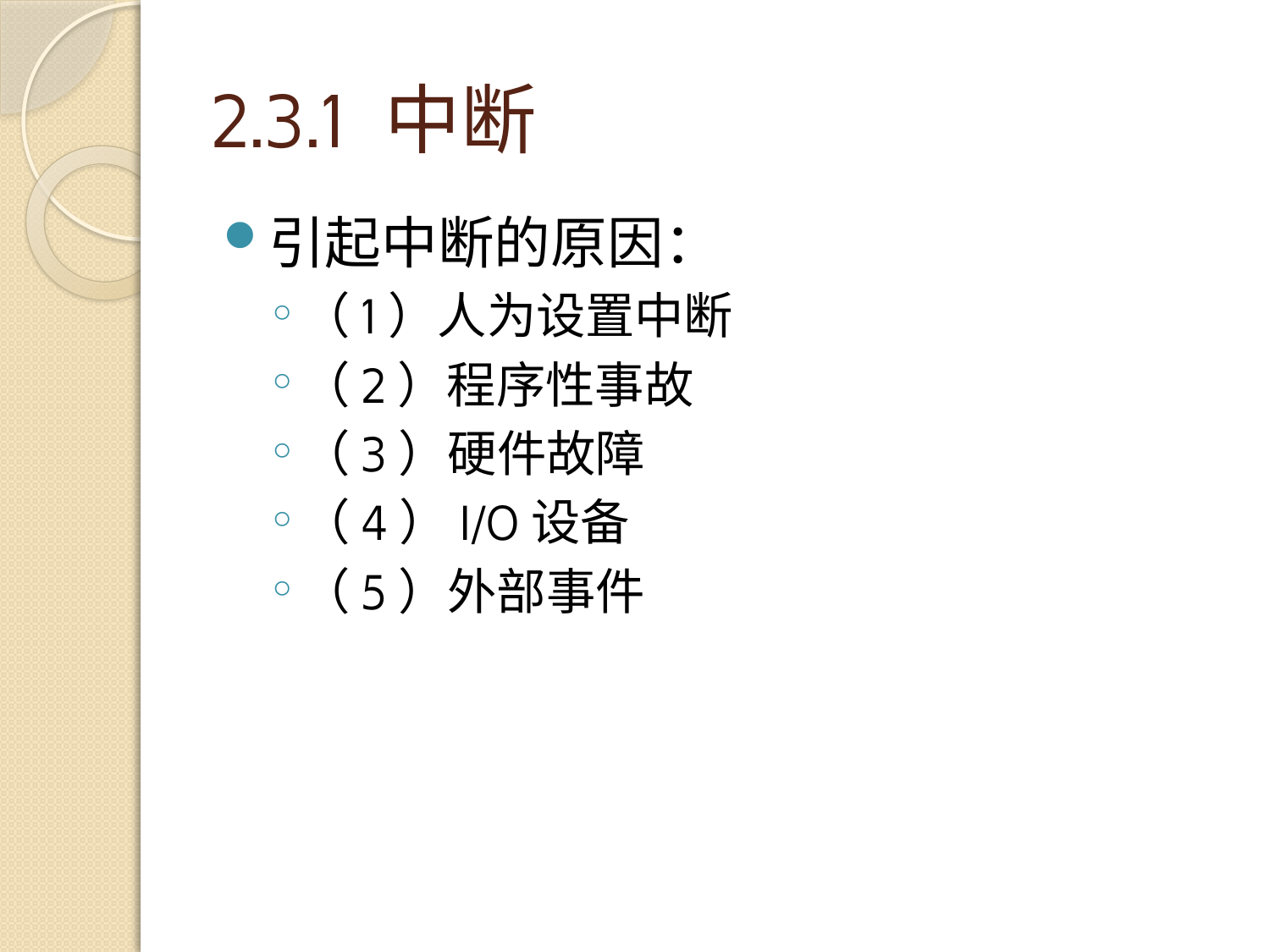

# 2.3.1 中断
引起中断的原因：
（1）人为设置中断
（2）程序性事故
（3）硬件故障
（4）I/O设备
（5）外部事件